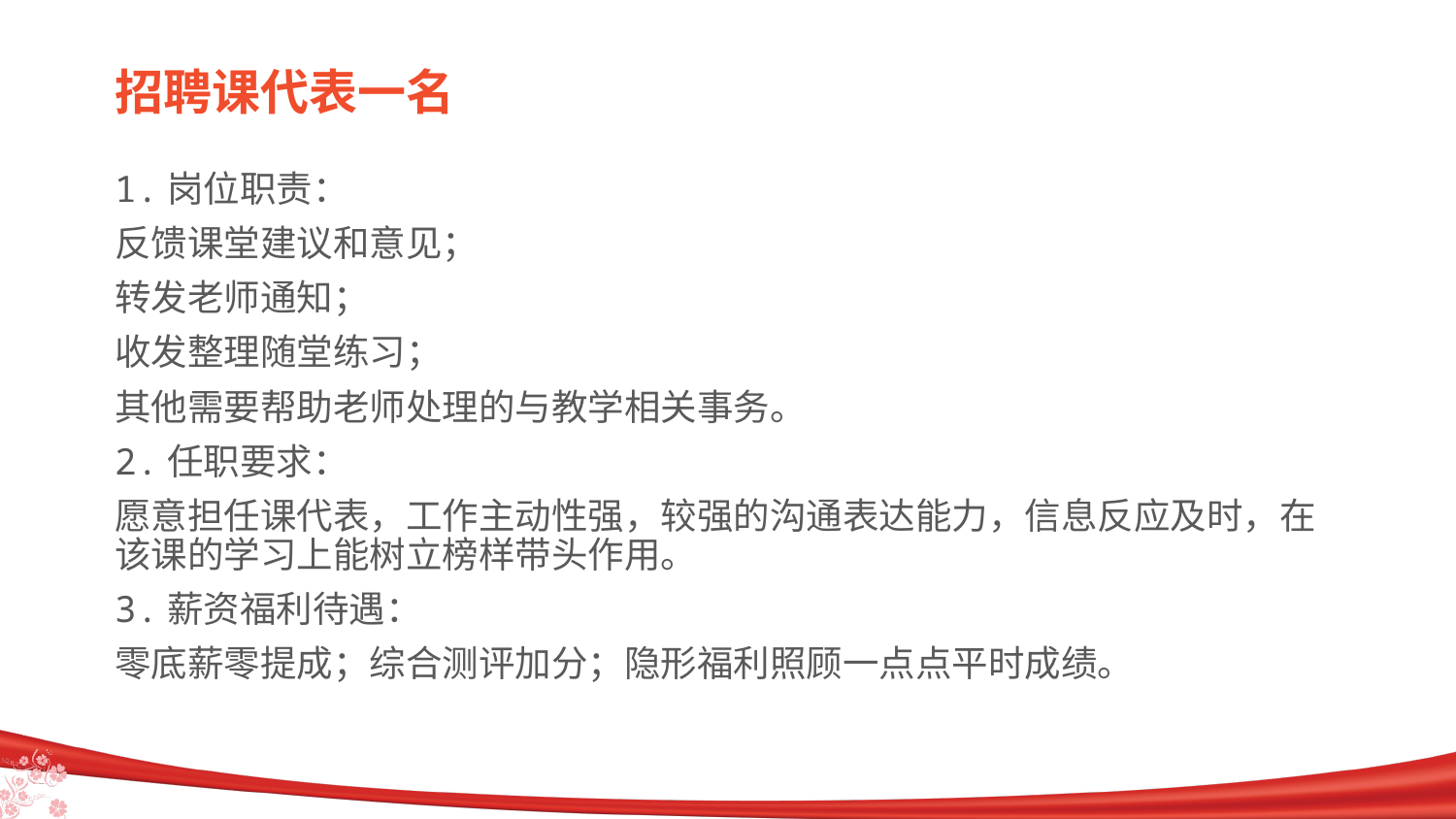

# 招聘课代表一名
1.岗位职责：
反馈课堂建议和意见；
转发老师通知；
收发整理随堂练习；
其他需要帮助老师处理的与教学相关事务。
2.任职要求：
愿意担任课代表，工作主动性强，较强的沟通表达能力，信息反应及时，在该课的学习上能树立榜样带头作用。
3.薪资福利待遇：
零底薪零提成；综合测评加分；隐形福利照顾一点点平时成绩。